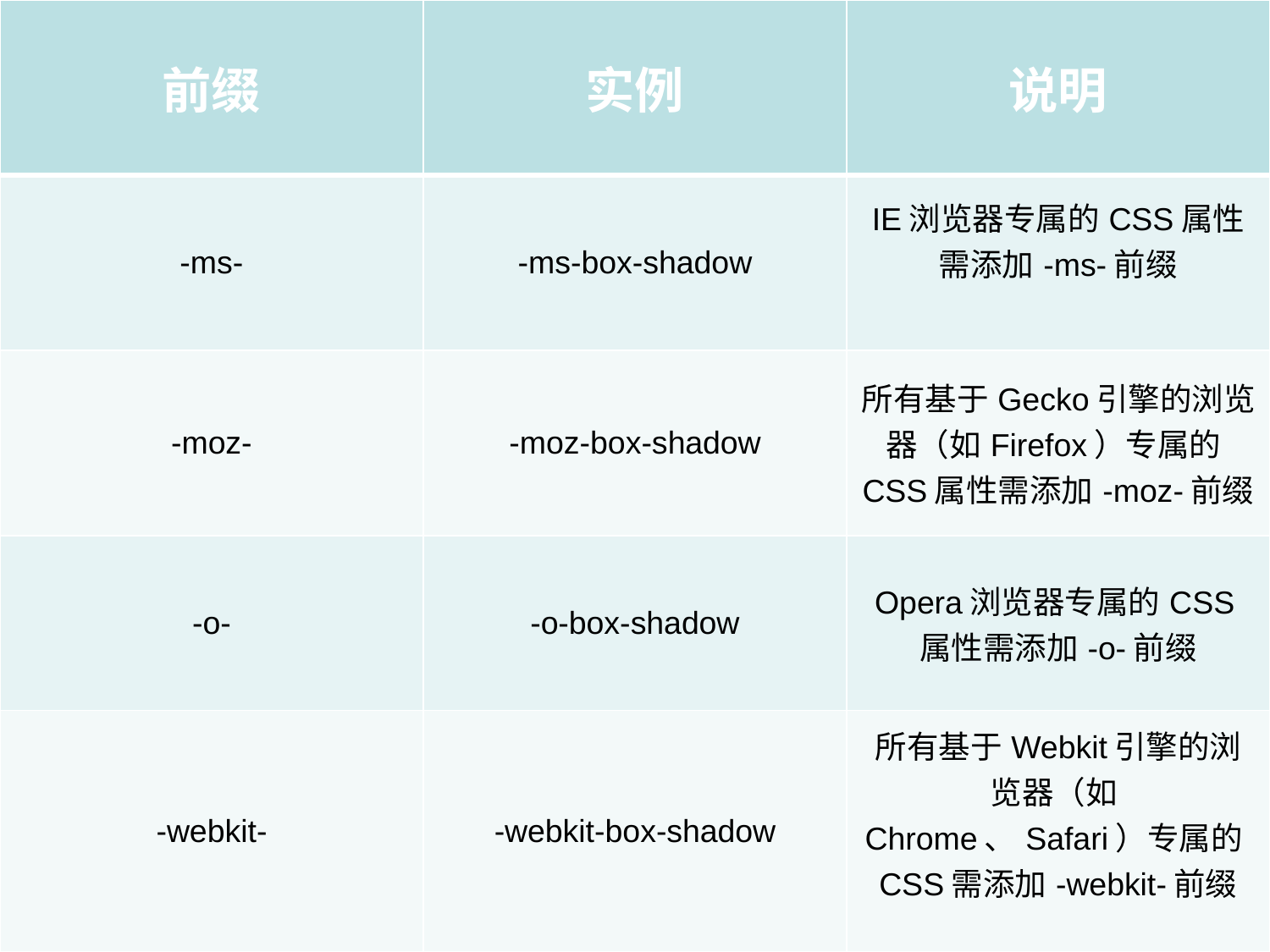

| 前缀 | 实例 | 说明 |
| --- | --- | --- |
| -ms- | -ms-box-shadow | IE浏览器专属的CSS属性需添加-ms-前缀 |
| -moz- | -moz-box-shadow | 所有基于Gecko引擎的浏览器（如Firefox）专属的CSS属性需添加-moz-前缀 |
| -o- | -o-box-shadow | Opera浏览器专属的CSS属性需添加-o-前缀 |
| -webkit- | -webkit-box-shadow | 所有基于Webkit引擎的浏览器（如Chrome、Safari）专属的CSS需添加-webkit-前缀 |